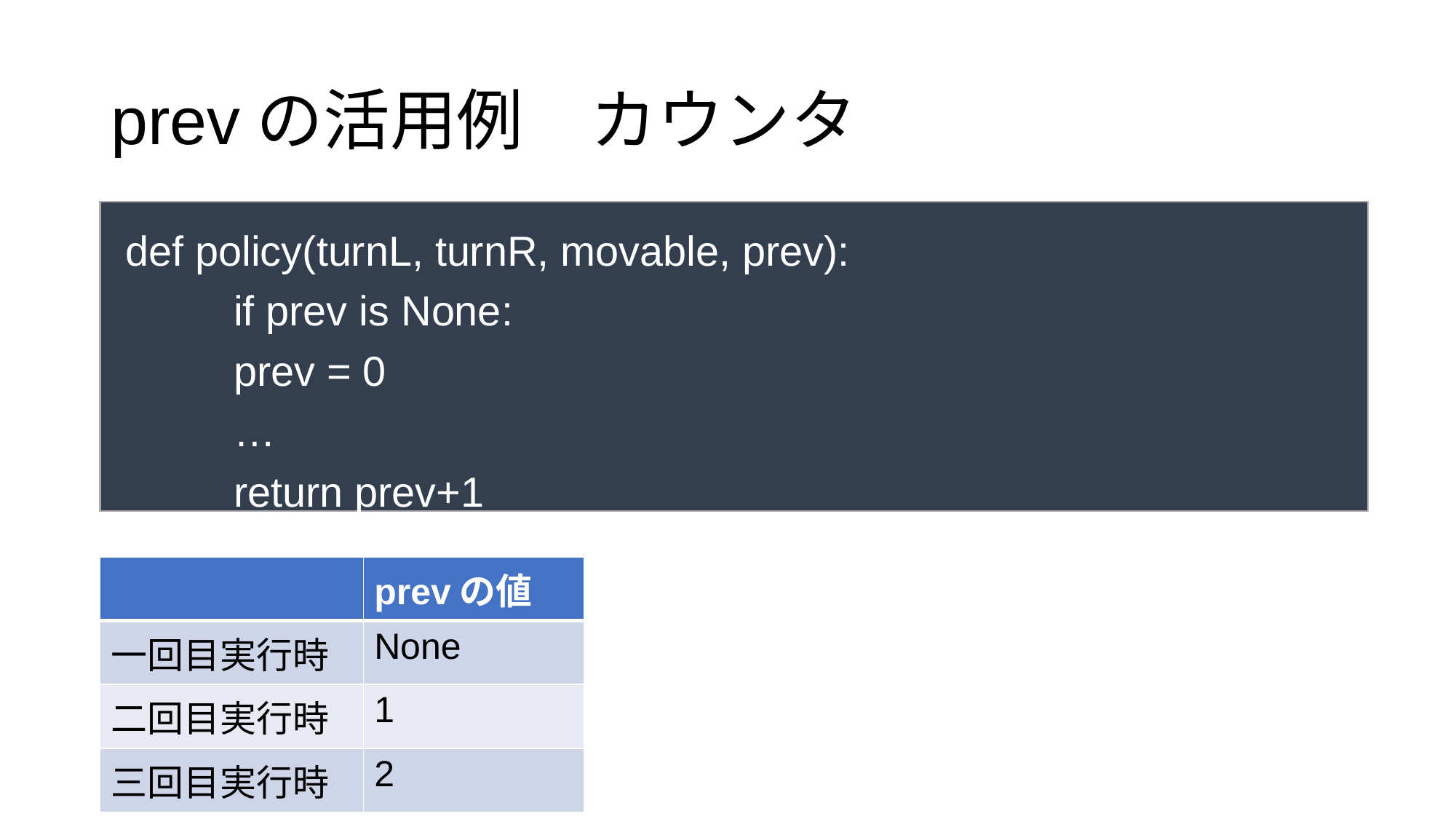

# prevの活用例　カウンタ

def policy(turnL, turnR, movable, prev):
	if prev is None:
		prev = 0
	…
	return prev+1
|  | prevの値 |
| --- | --- |
| 一回目実行時 | None |
| 二回目実行時 | 1 |
| 三回目実行時 | 2 |